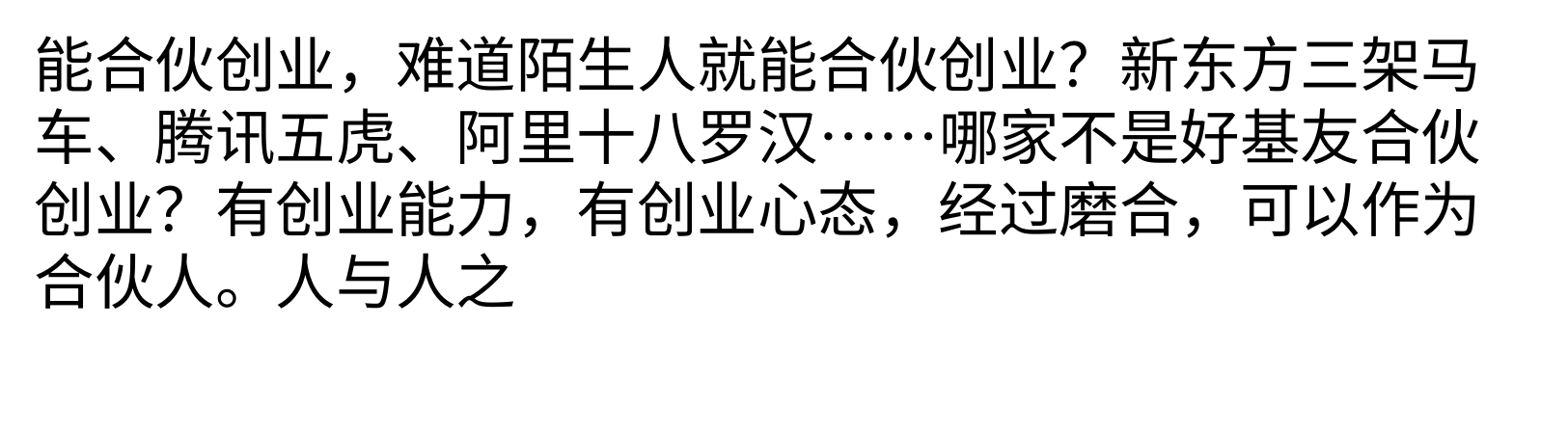

能合伙创业，难道陌生人就能合伙创业？新东方三架马车、腾讯五虎、阿里十八罗汉……哪家不是好基友合伙创业？有创业能力，有创业心态，经过磨合，可以作为合伙人。人与人之